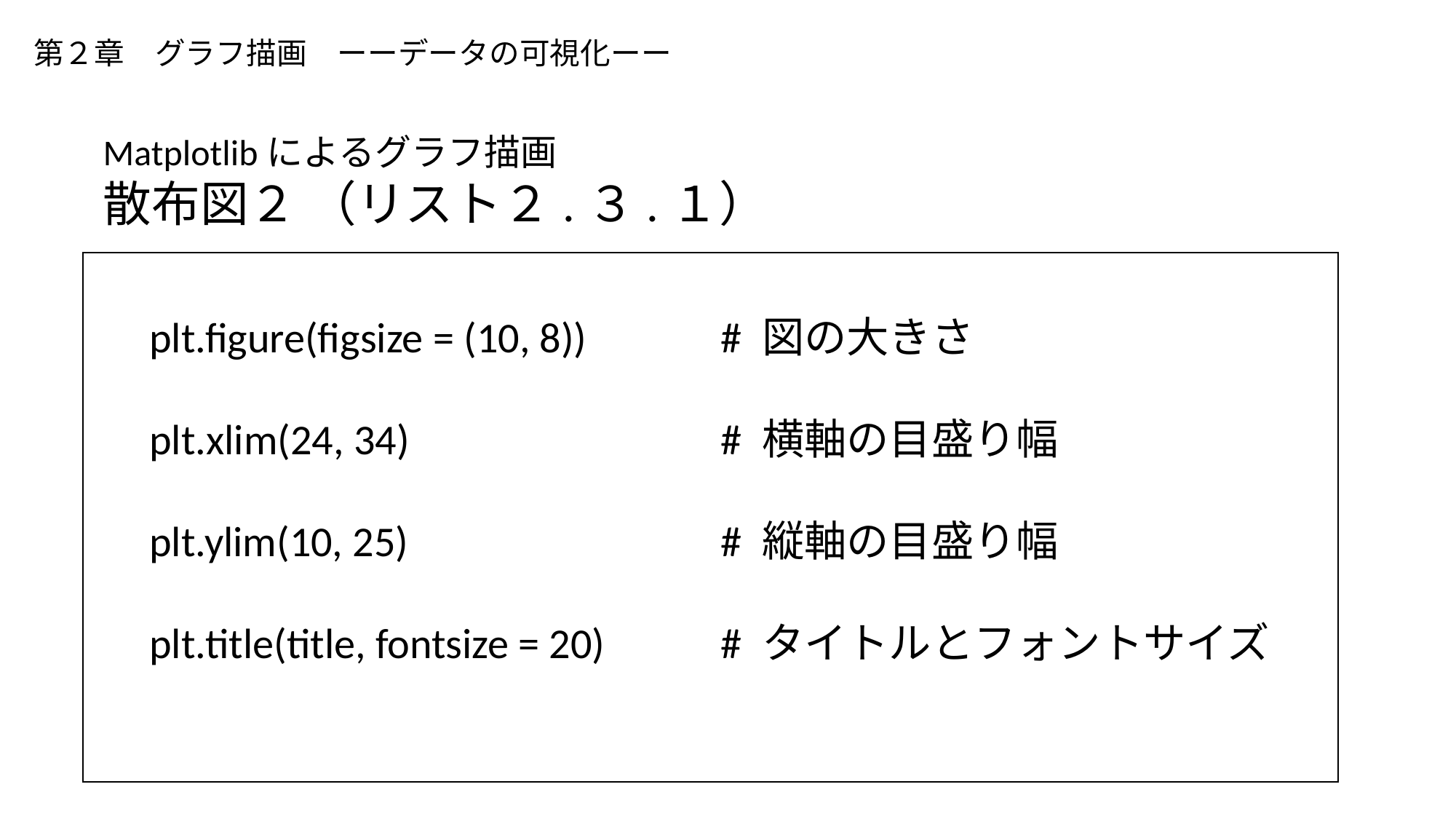

# 第２章　グラフ描画　ーーデータの可視化ーー
Matplotlibによるグラフ描画
散布図２ （リスト２.３.１）

plt.figure(figsize = (10, 8))

plt.xlim(24, 34)

plt.ylim(10, 25)

plt.title(title, fontsize = 20)
# 図の大きさ

# 横軸の目盛り幅

# 縦軸の目盛り幅

# タイトルとフォントサイズ